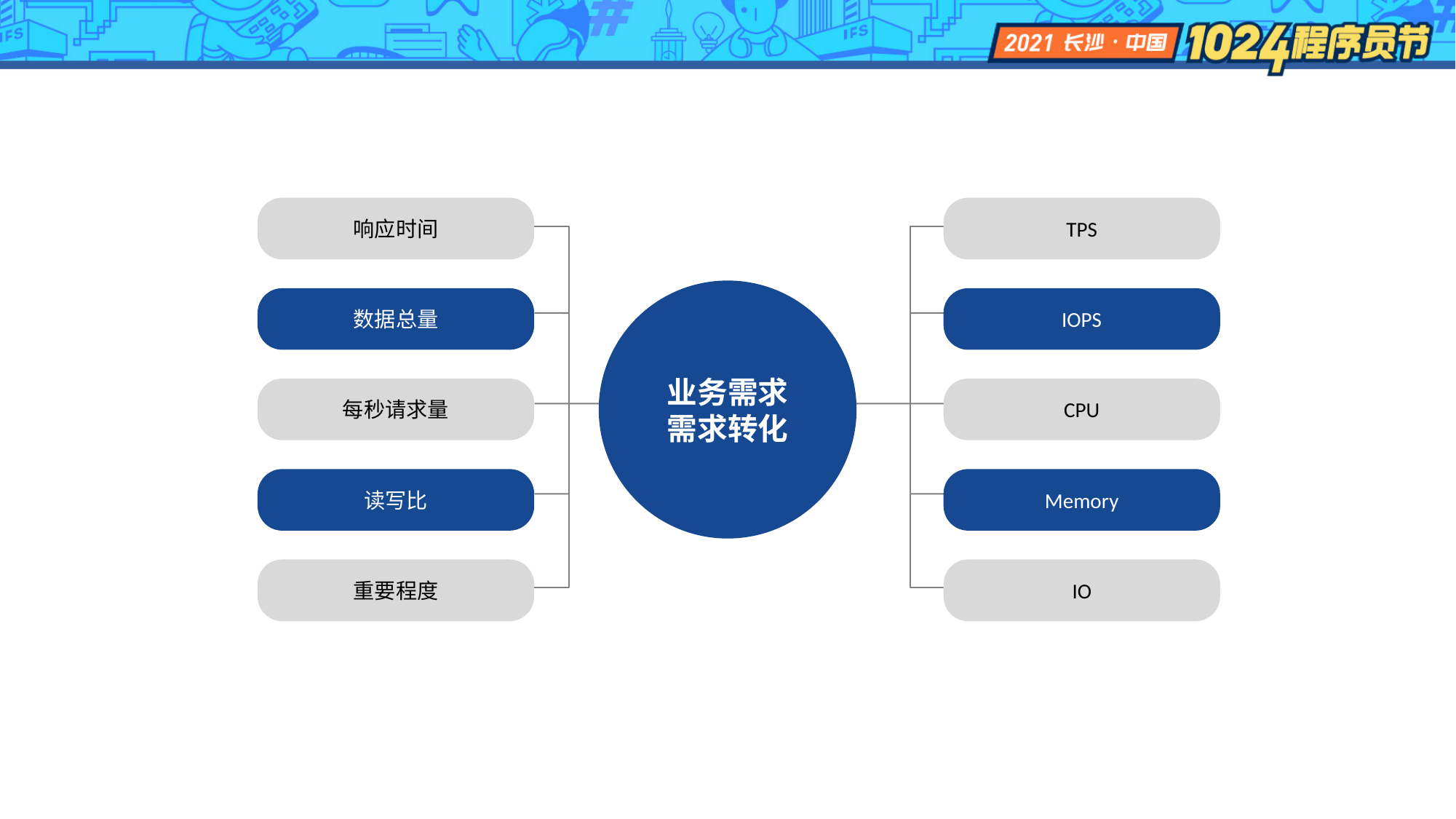

响应时间
TPS

数据总量
IOPS

每秒请求量
CPU

读写比
Memory

重要程度
IO
业务需求
需求转化